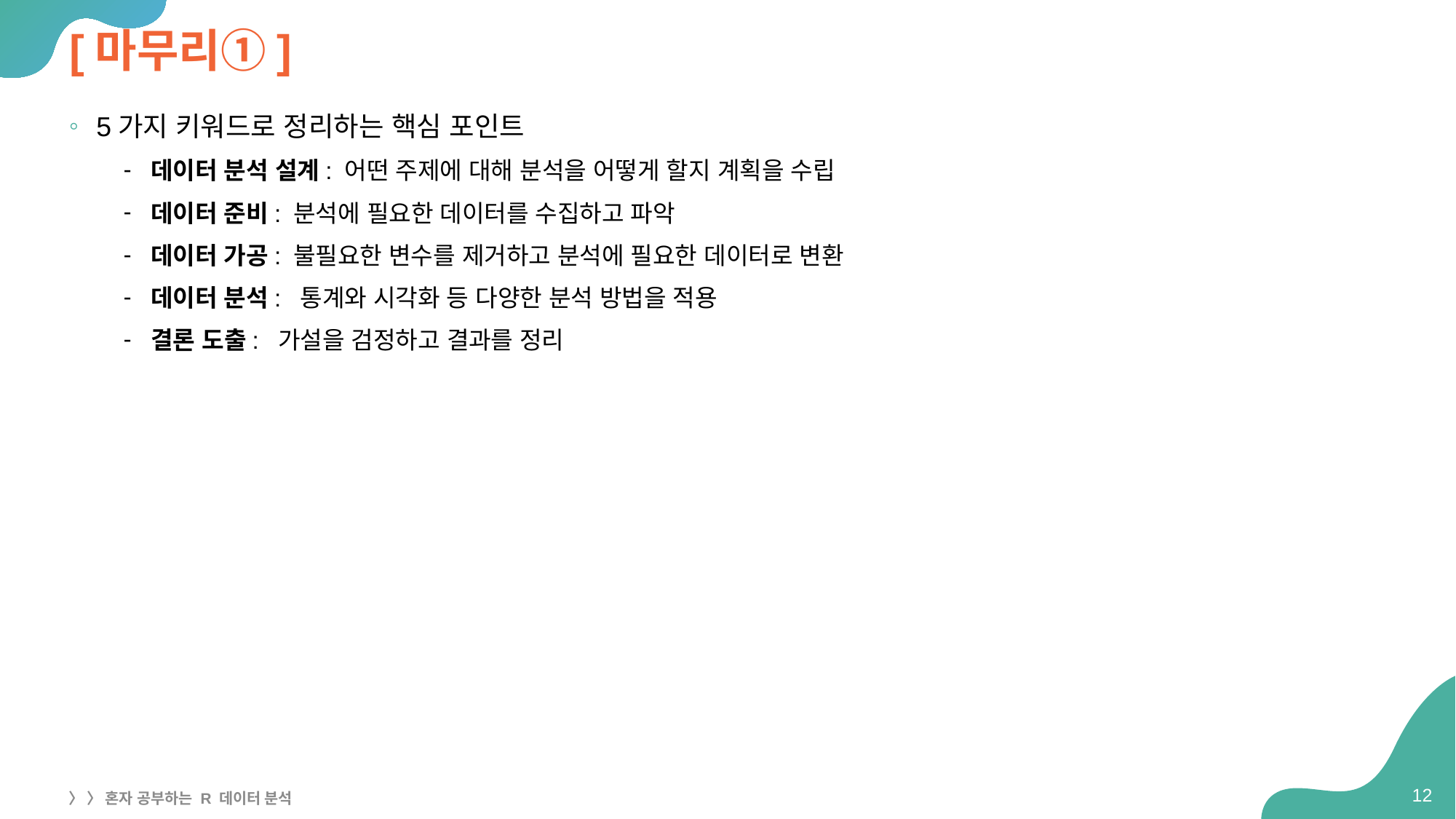

# [마무리①]
5가지 키워드로 정리하는 핵심 포인트
데이터 분석 설계: 어떤 주제에 대해 분석을 어떻게 할지 계획을 수립
데이터 준비: 분석에 필요한 데이터를 수집하고 파악
데이터 가공: 불필요한 변수를 제거하고 분석에 필요한 데이터로 변환
데이터 분석:  통계와 시각화 등 다양한 분석 방법을 적용
결론 도출:  가설을 검정하고 결과를 정리
12
〉 〉 혼자 공부하는 R 데이터 분석